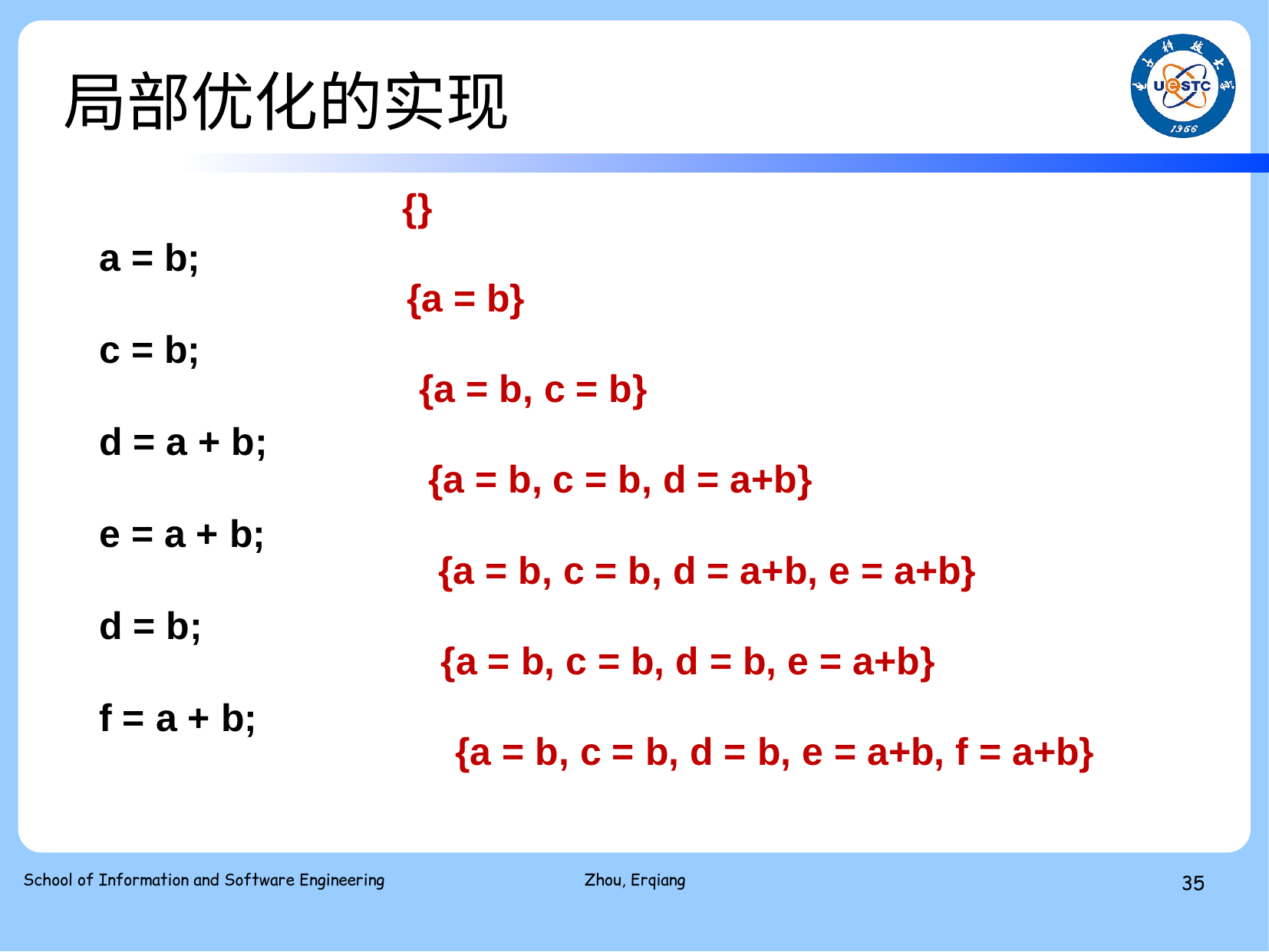

# 局部优化的实现
a = b;
c = b;
d = a + b;
e = a + b;
d = b;
f = a + b;
{}
{a = b}
{a = b, c = b}
{a = b, c = b, d = a+b}
{a = b, c = b, d = a+b, e = a+b}
{a = b, c = b, d = b, e = a+b}
{a = b, c = b, d = b, e = a+b, f = a+b}
 School of Information and Software Engineering
Zhou, Erqiang
35